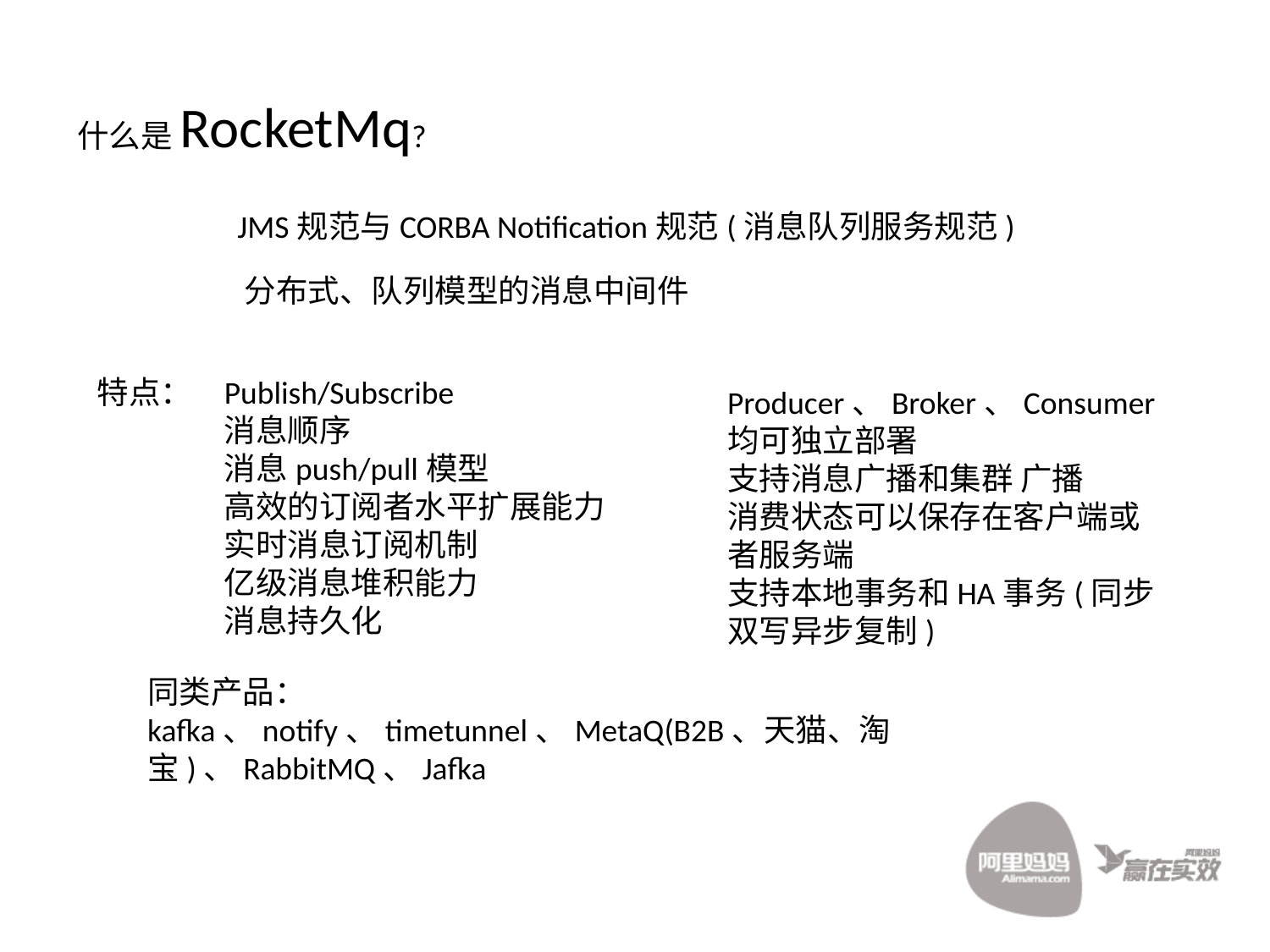

什么是RocketMq?
JMS规范与CORBA Notification规范(消息队列服务规范)
分布式、队列模型的消息中间件
特点：	Publish/Subscribe
 	消息顺序
	消息push/pull模型
	高效的订阅者水平扩展能力
	实时消息订阅机制
	亿级消息堆积能力
	消息持久化

Producer、Broker、Consumer均可独立部署
支持消息广播和集群 广播
消费状态可以保存在客户端或者服务端
支持本地事务和HA事务(同步双写异步复制)
同类产品：kafka、notify、timetunnel、MetaQ(B2B、天猫、淘宝)、RabbitMQ、Jafka